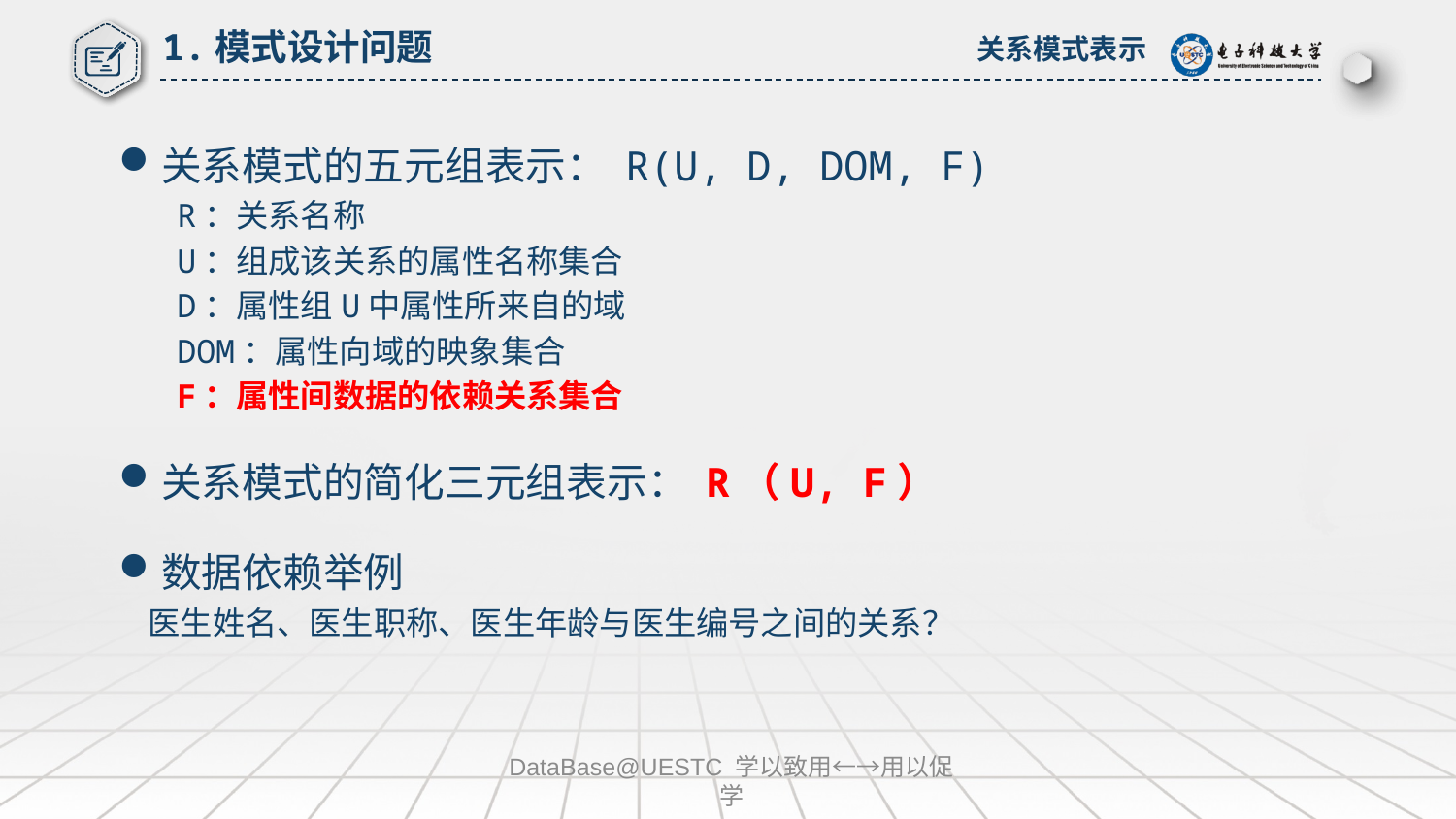

# 1.模式设计问题
关系模式表示
关系模式的五元组表示： R(U, D, DOM, F)
   R：关系名称
   U：组成该关系的属性名称集合
   D：属性组U中属性所来自的域
   DOM：属性向域的映象集合
   F：属性间数据的依赖关系集合

关系模式的简化三元组表示： R（U, F）

数据依赖举例
   医生姓名、医生职称、医生年龄与医生编号之间的关系？
3
DataBase@UESTC 学以致用←→用以促学